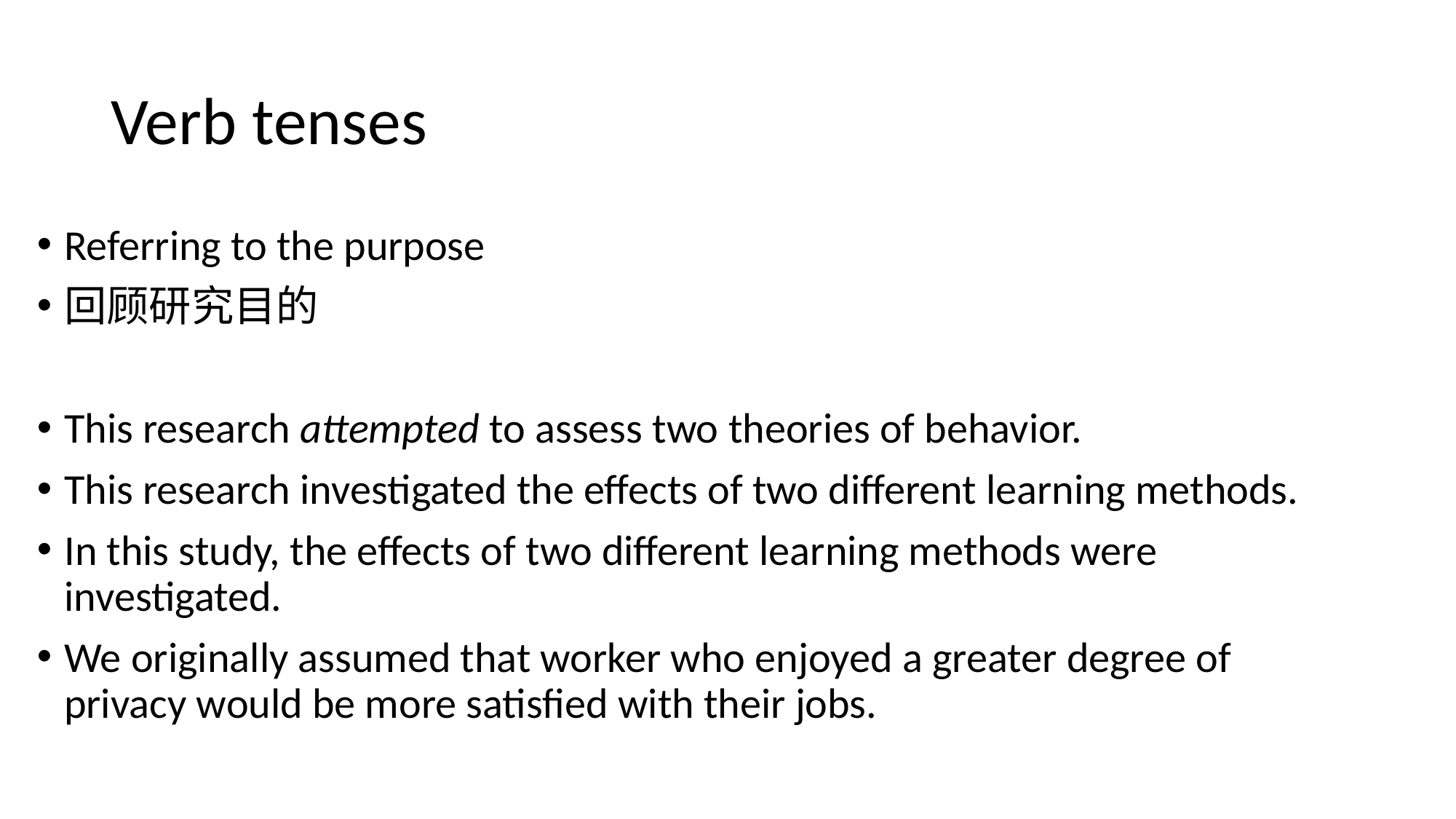

# Verb tenses
Referring to the purpose
回顾研究目的

This research attempted to assess two theories of behavior.
This research investigated the effects of two different learning methods.
In this study, the effects of two different learning methods were investigated.
We originally assumed that worker who enjoyed a greater degree of privacy would be more satisfied with their jobs.